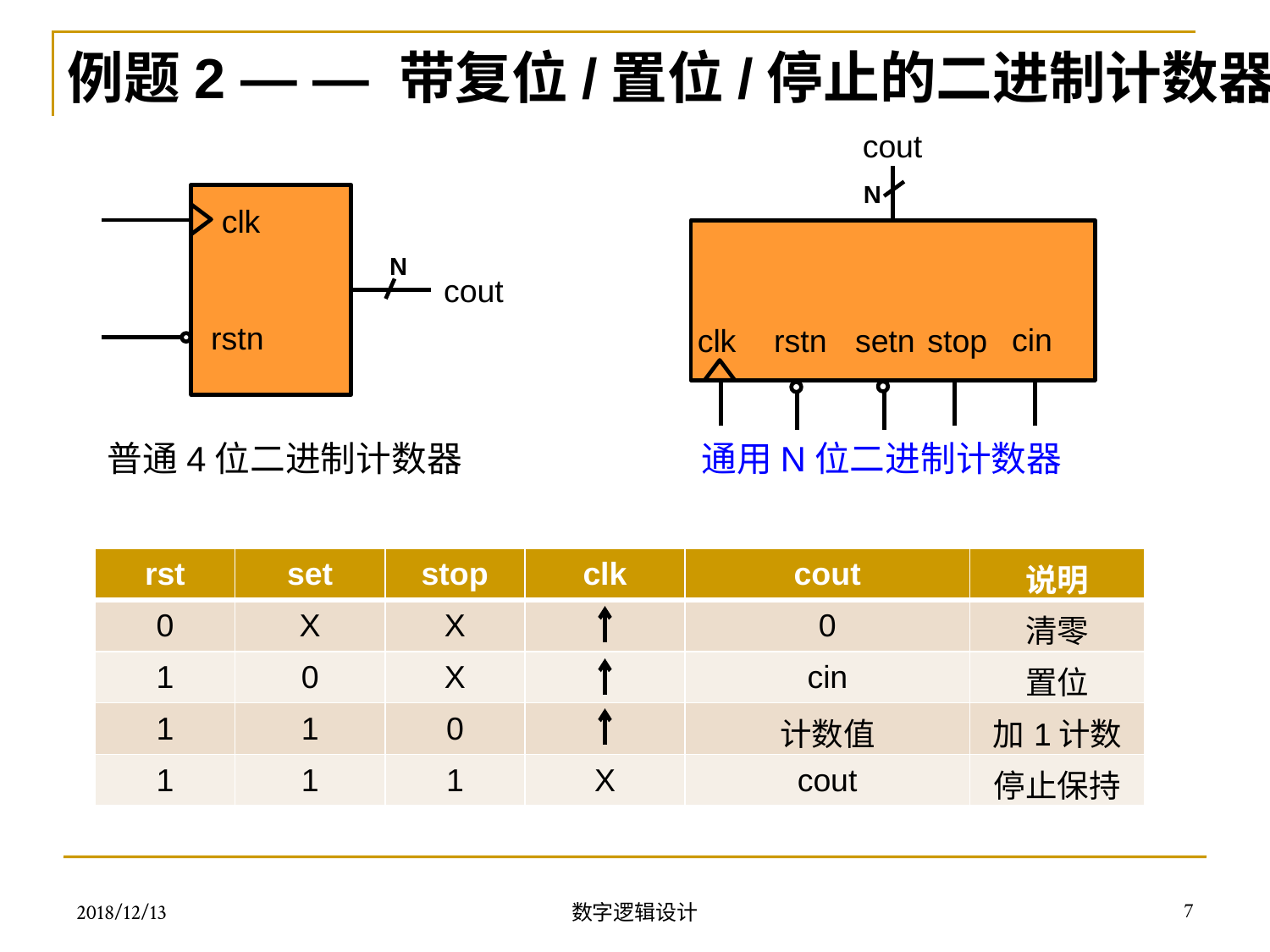

例题2 — — 带复位/置位/停止的二进制计数器
cout

N
cin
setn
stop
clk
rstn

通用N位二进制计数器

clk

N
cout
rstn

普通4位二进制计数器
| rst | set | stop | clk | cout | 说明 |
| --- | --- | --- | --- | --- | --- |
| 0 | X | X |  | 0 | 清零 |
| 1 | 0 | X |  | cin | 置位 |
| 1 | 1 | 0 |  | 计数值 | 加1计数 |
| 1 | 1 | 1 | X | cout | 停止保持 |
2018/12/13
7
数字逻辑设计